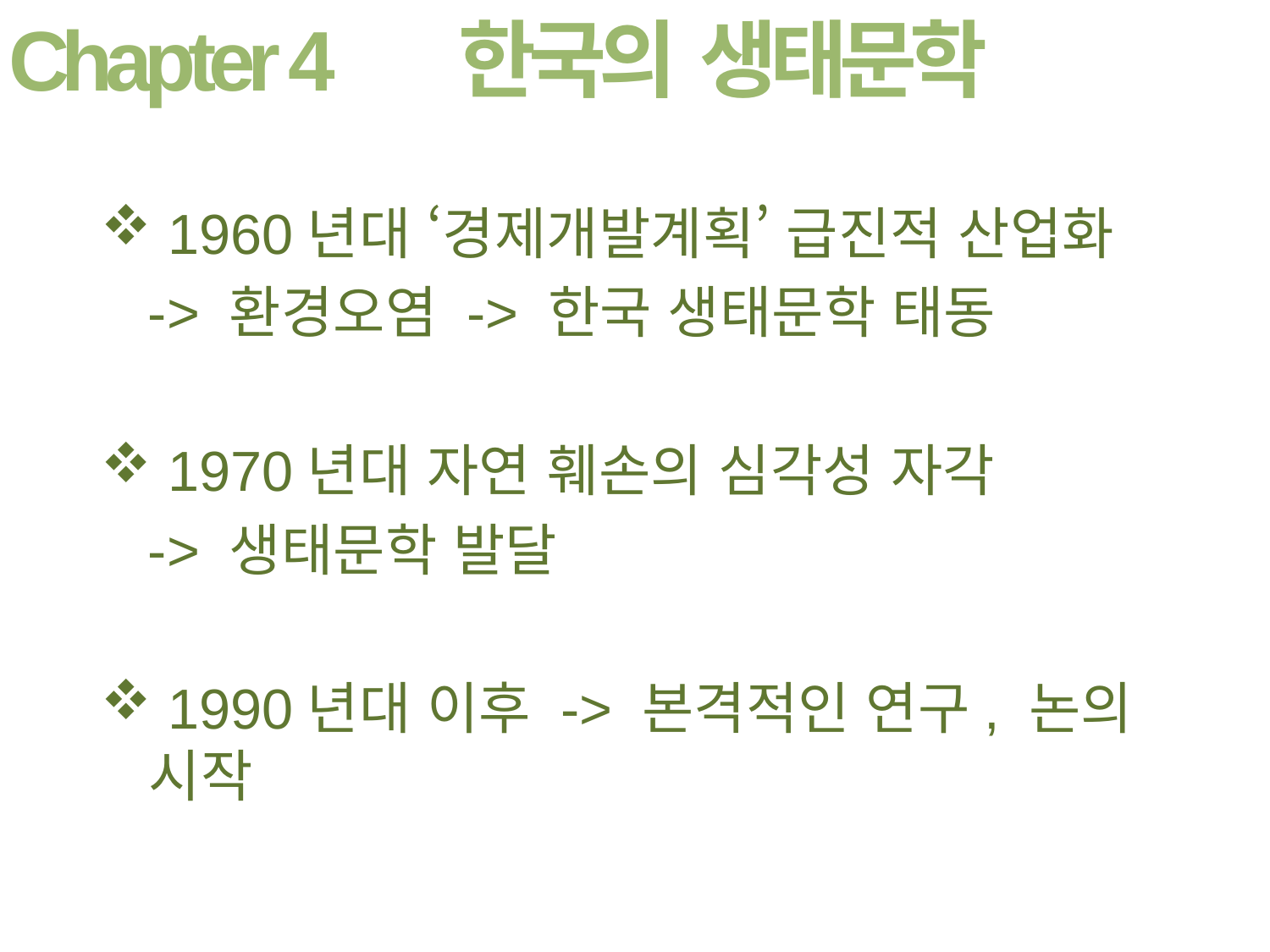

Chapter 4
한국의  생태문학
 1960년대 ‘경제개발계획’ 급진적 산업화
   -> 환경오염 -> 한국 생태문학 태동

 1970년대 자연 훼손의 심각성 자각
   -> 생태문학 발달

 1990년대 이후 -> 본격적인 연구, 논의 시작